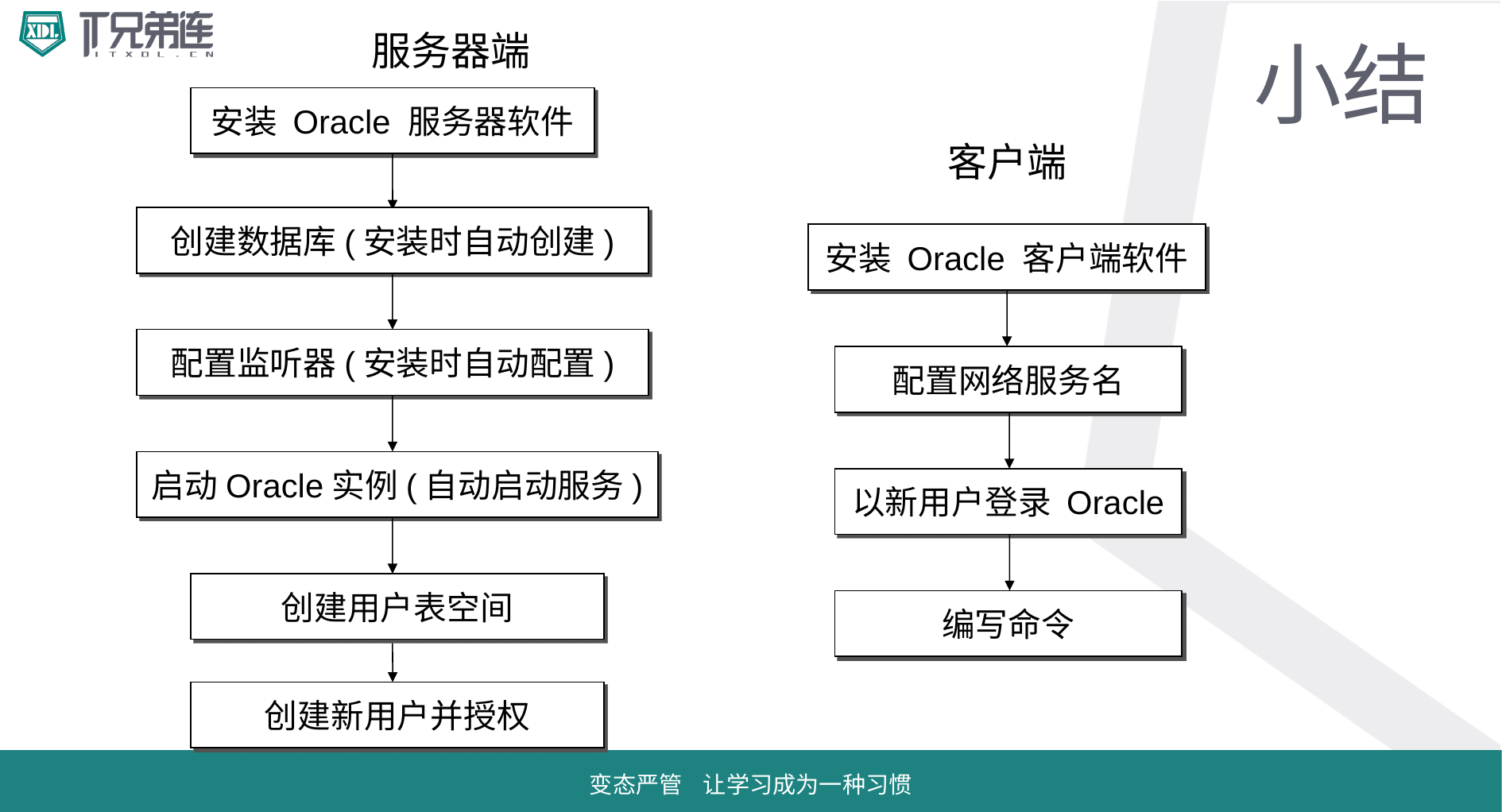

# 小结
服务器端
安装 Oracle 服务器软件
客户端

创建数据库(安装时自动创建)
安装 Oracle 客户端软件

配置监听器(安装时自动配置)
配置网络服务名

启动Oracle实例(自动启动服务)
以新用户登录 Oracle

创建用户表空间
编写命令

创建新用户并授权